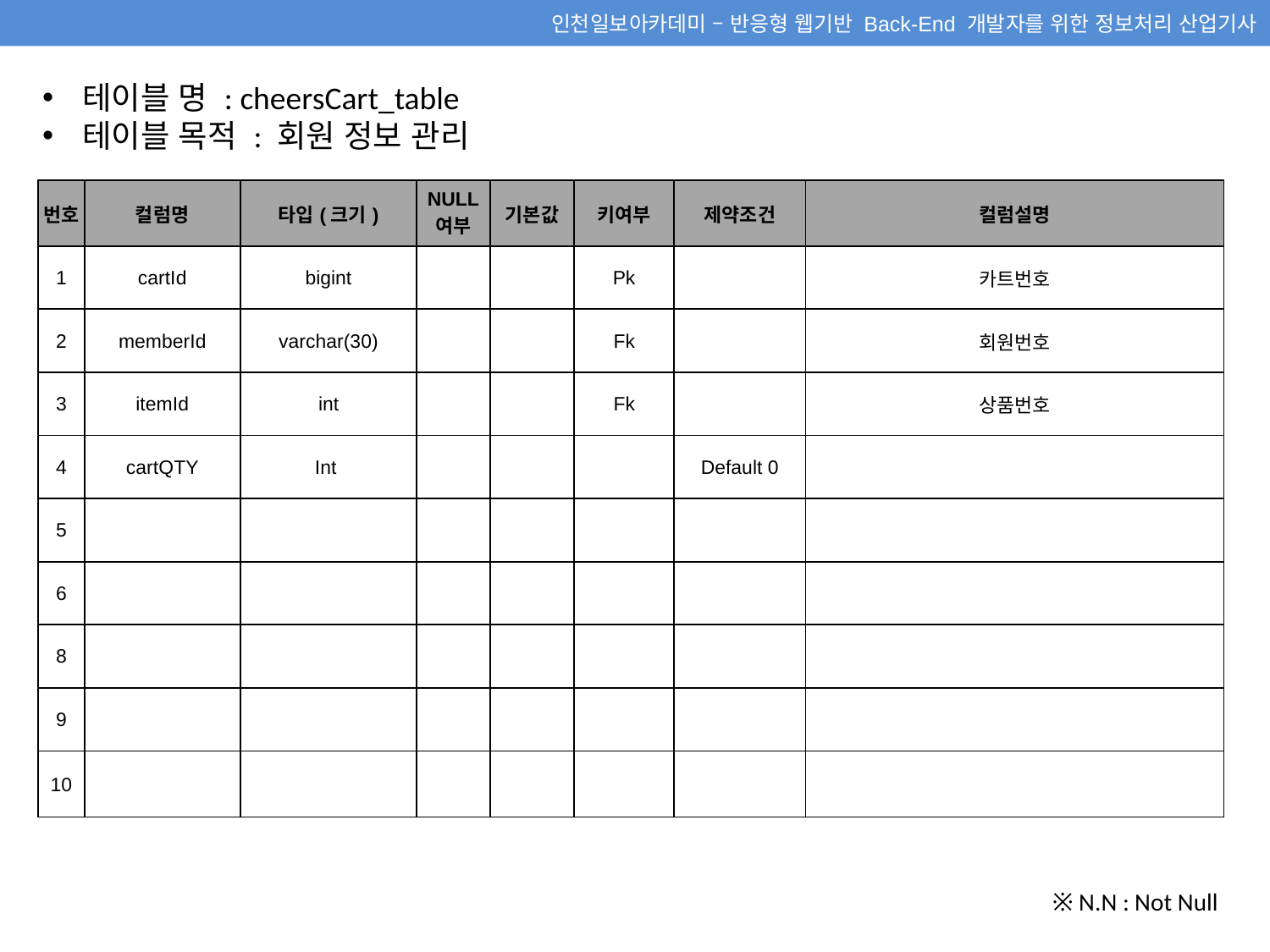

테이블 명 : cheersCart_table
테이블 목적 : 회원 정보 관리
| 번호 | 컬럼명 | 타입(크기) | NULL 여부 | 기본값 | 키여부 | 제약조건 | 컬럼설명 |
| --- | --- | --- | --- | --- | --- | --- | --- |
| 1 | cartId | bigint |  |  | Pk |  | 카트번호 |
| 2 | memberId | varchar(30) |  |  | Fk |  | 회원번호 |
| 3 | itemId | int |  |  | Fk |  | 상품번호 |
| 4 | cartQTY | Int |  |  |  | Default 0 |  |
| 5 |  |  |  |  |  |  |  |
| 6 |  |  |  |  |  |  |  |
| 8 |  |  |  |  |  |  |  |
| 9 |  |  |  |  |  |  |  |
| 10 |  |  |  |  |  |  |  |
※ N.N : Not Null